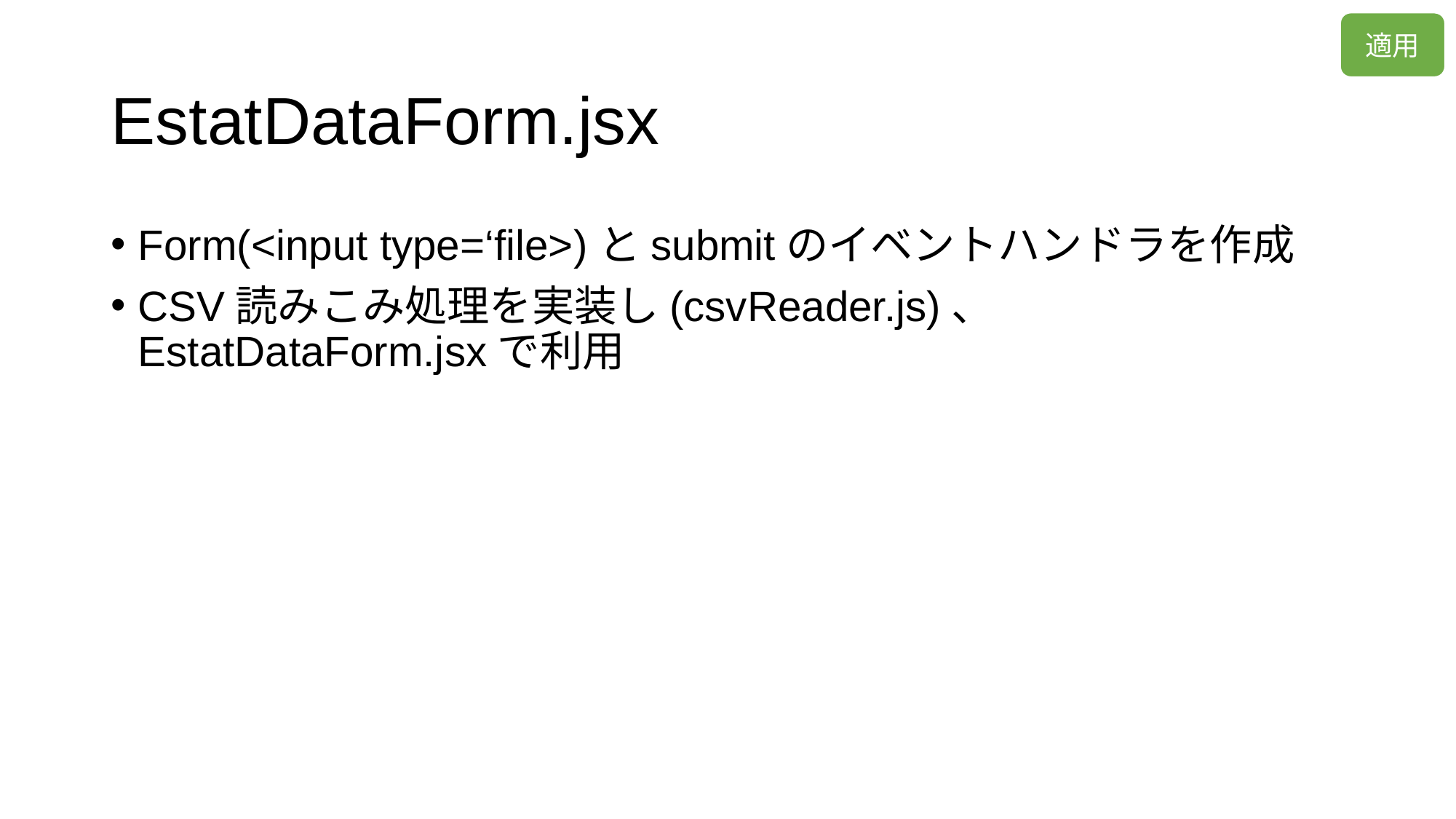

適用
# EstatDataForm.jsx
Form(<input type=‘file>)とsubmitのイベントハンドラを作成
CSV読みこみ処理を実装し(csvReader.js)、
EstatDataForm.jsxで利用